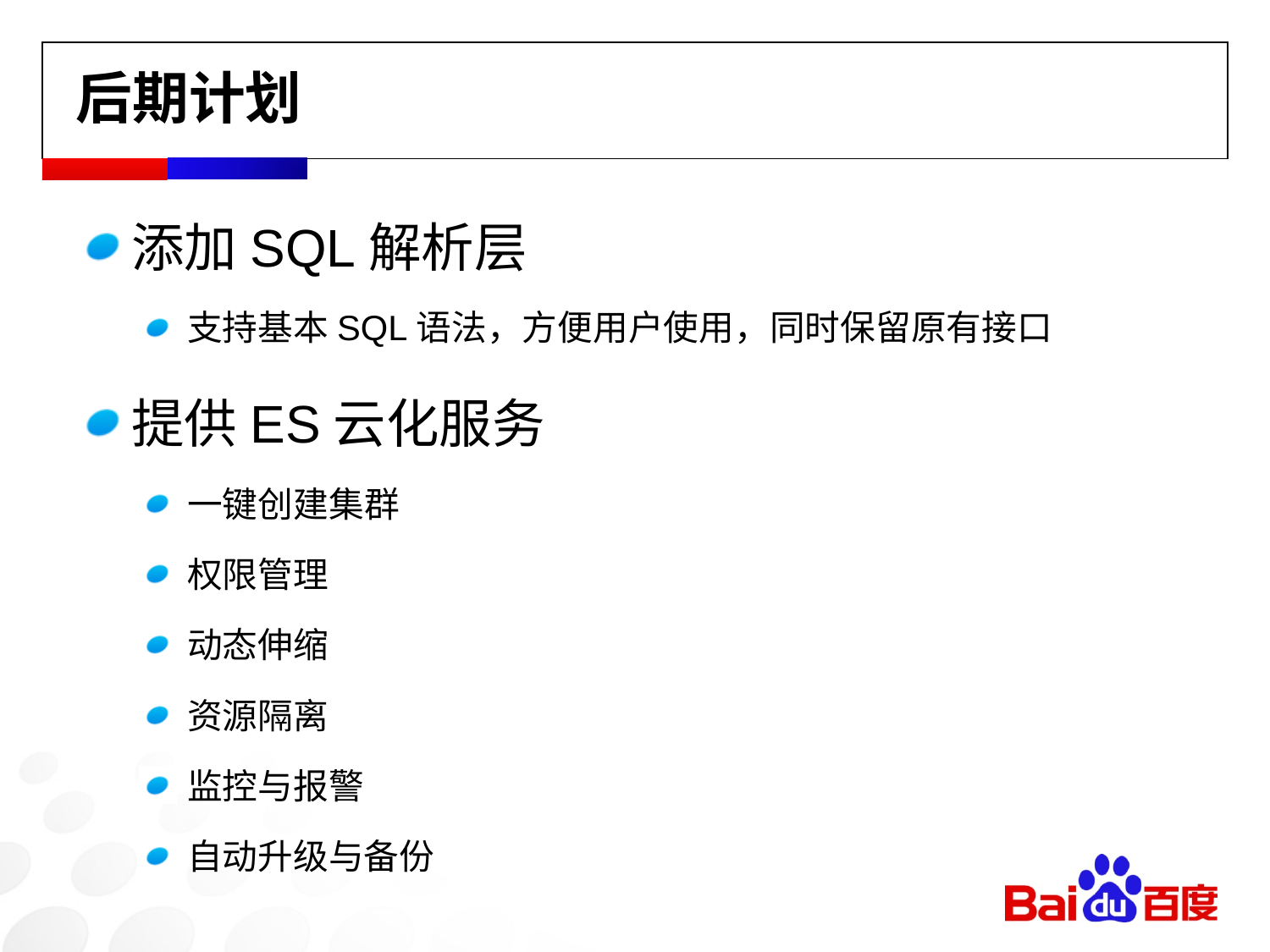

后期计划
添加SQL解析层
支持基本SQL语法，方便用户使用，同时保留原有接口
提供ES云化服务
一键创建集群
权限管理
动态伸缩
资源隔离
监控与报警
自动升级与备份